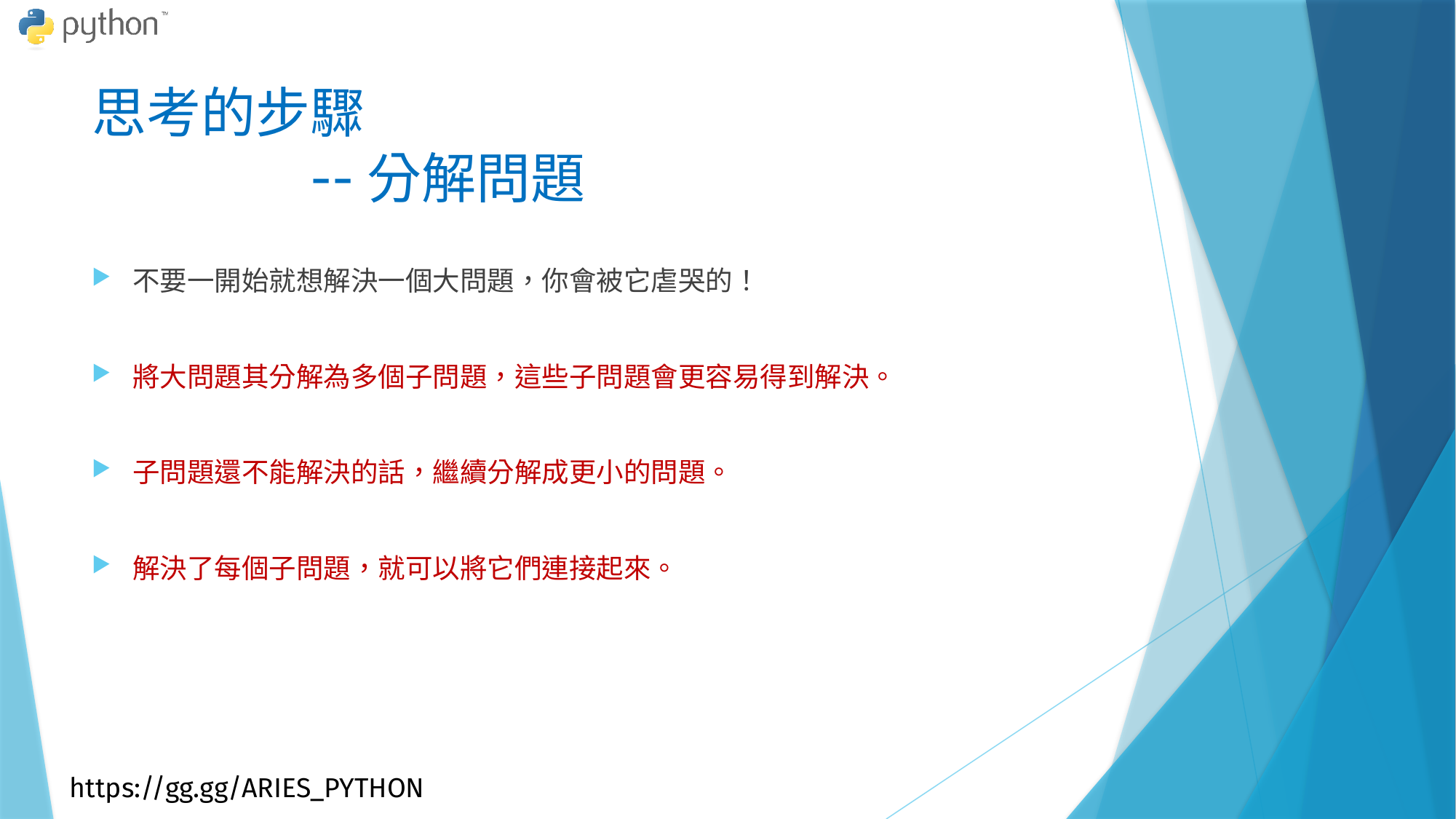

# 思考的步驟 --分解問題
不要一開始就想解決一個大問題，你會被它虐哭的！

將大問題其分解為多個子問題，這些子問題會更容易得到解決。

子問題還不能解決的話，繼續分解成更小的問題。

解決了每個子問題，就可以將它們連接起來。